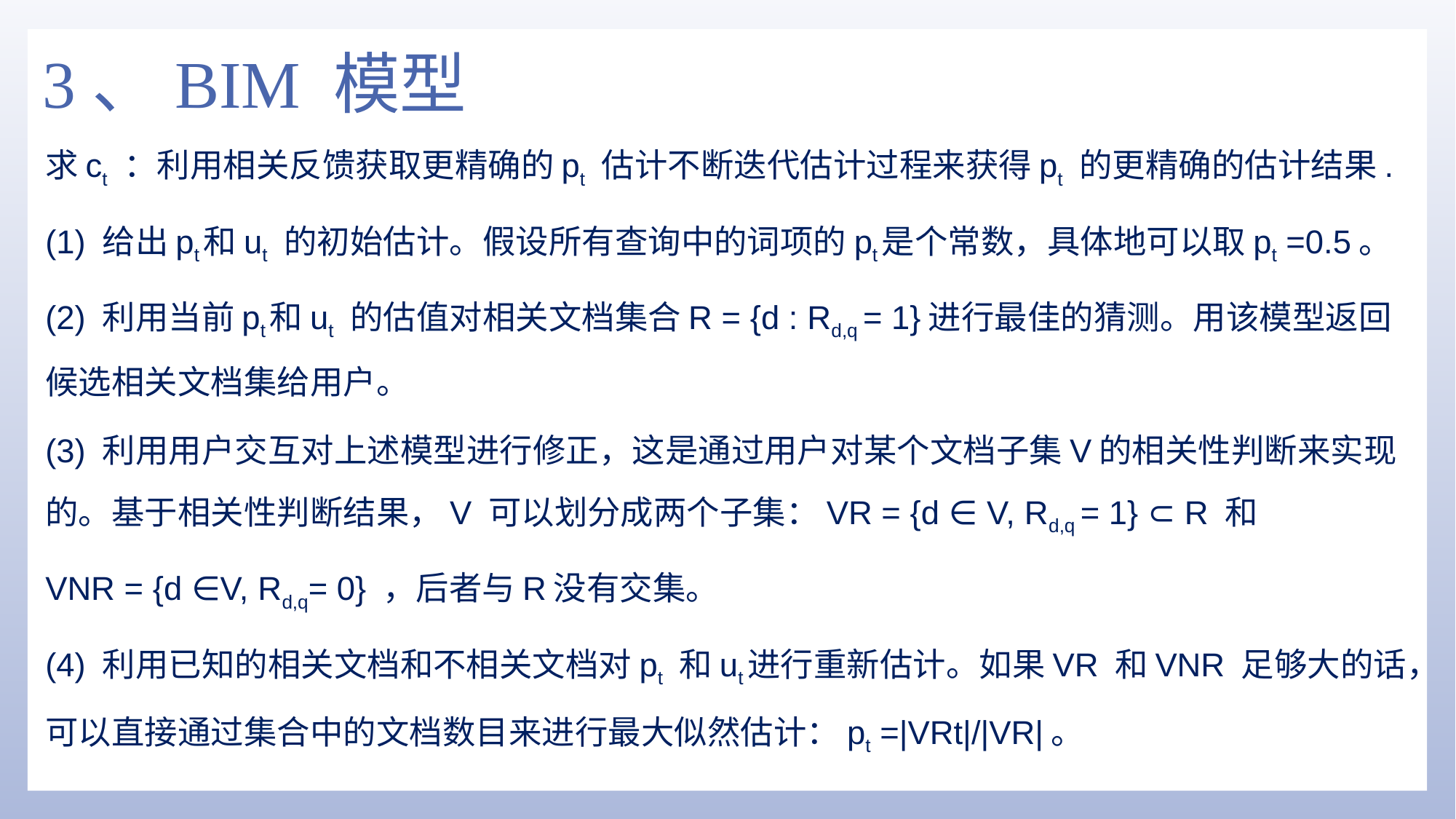

# 3、BIM 模型
求ct ：利用相关反馈获取更精确的pt 估计不断迭代估计过程来获得pt 的更精确的估计结果.
(1) 给出pt和ut 的初始估计。假设所有查询中的词项的pt是个常数，具体地可以取pt =0.5。
(2) 利用当前pt和ut 的估值对相关文档集合R = {d : Rd,q = 1}进行最佳的猜测。用该模型返回候选相关文档集给用户。
(3) 利用用户交互对上述模型进行修正，这是通过用户对某个文档子集V的相关性判断来实现的。基于相关性判断结果，V 可以划分成两个子集：VR = {d ∈ V, Rd,q = 1} ⊂ R 和
VNR = {d ∈V, Rd,q= 0} ，后者与R没有交集。
(4) 利用已知的相关文档和不相关文档对pt 和ut进行重新估计。如果VR 和VNR 足够大的话，可以直接通过集合中的文档数目来进行最大似然估计：pt =|VRt|/|VR|。